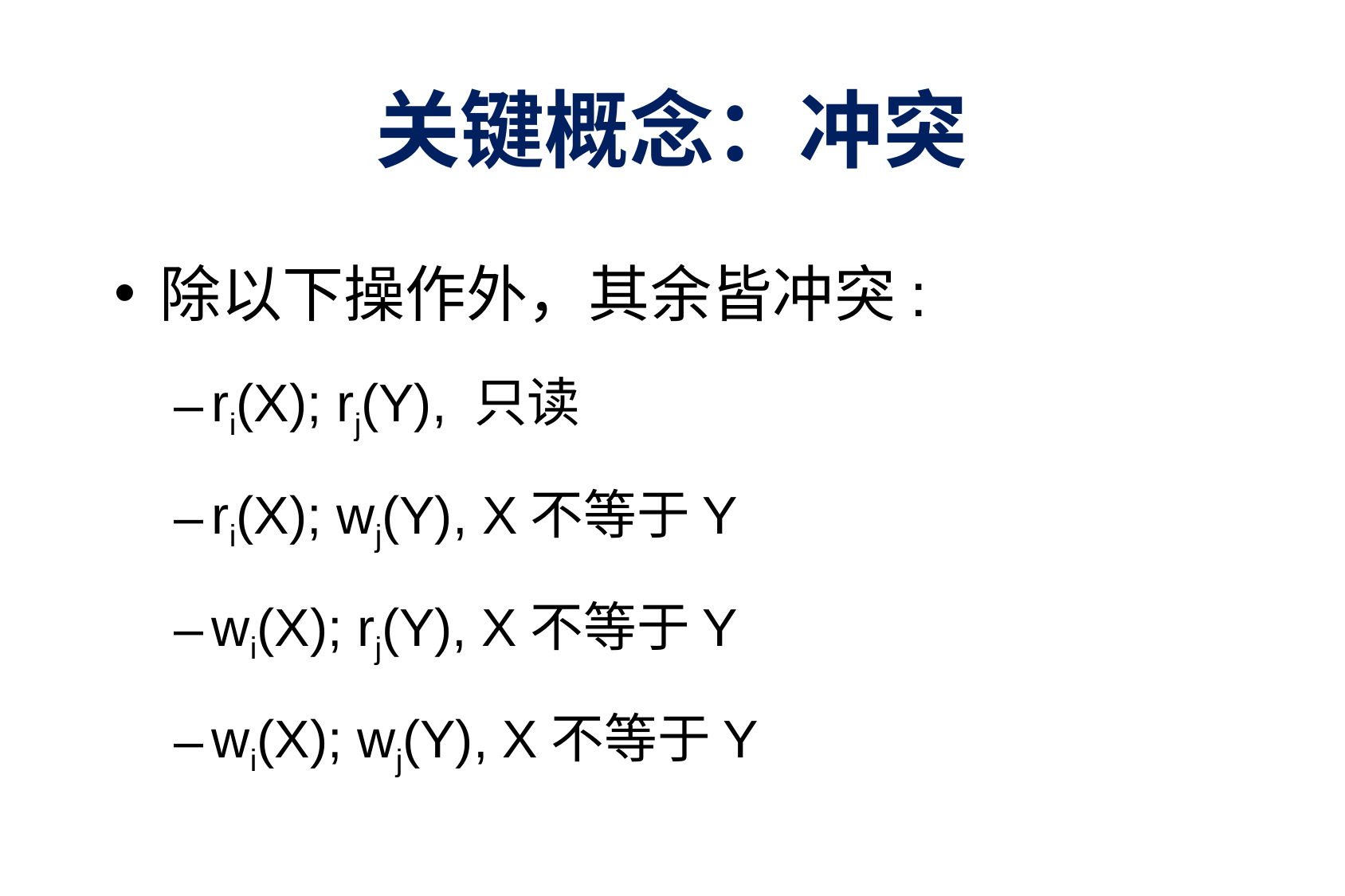

# 关键概念：冲突
除以下操作外，其余皆冲突:
ri(X); rj(Y), 只读
ri(X); wj(Y), X不等于Y
wi(X); rj(Y), X不等于Y
wi(X); wj(Y), X不等于Y